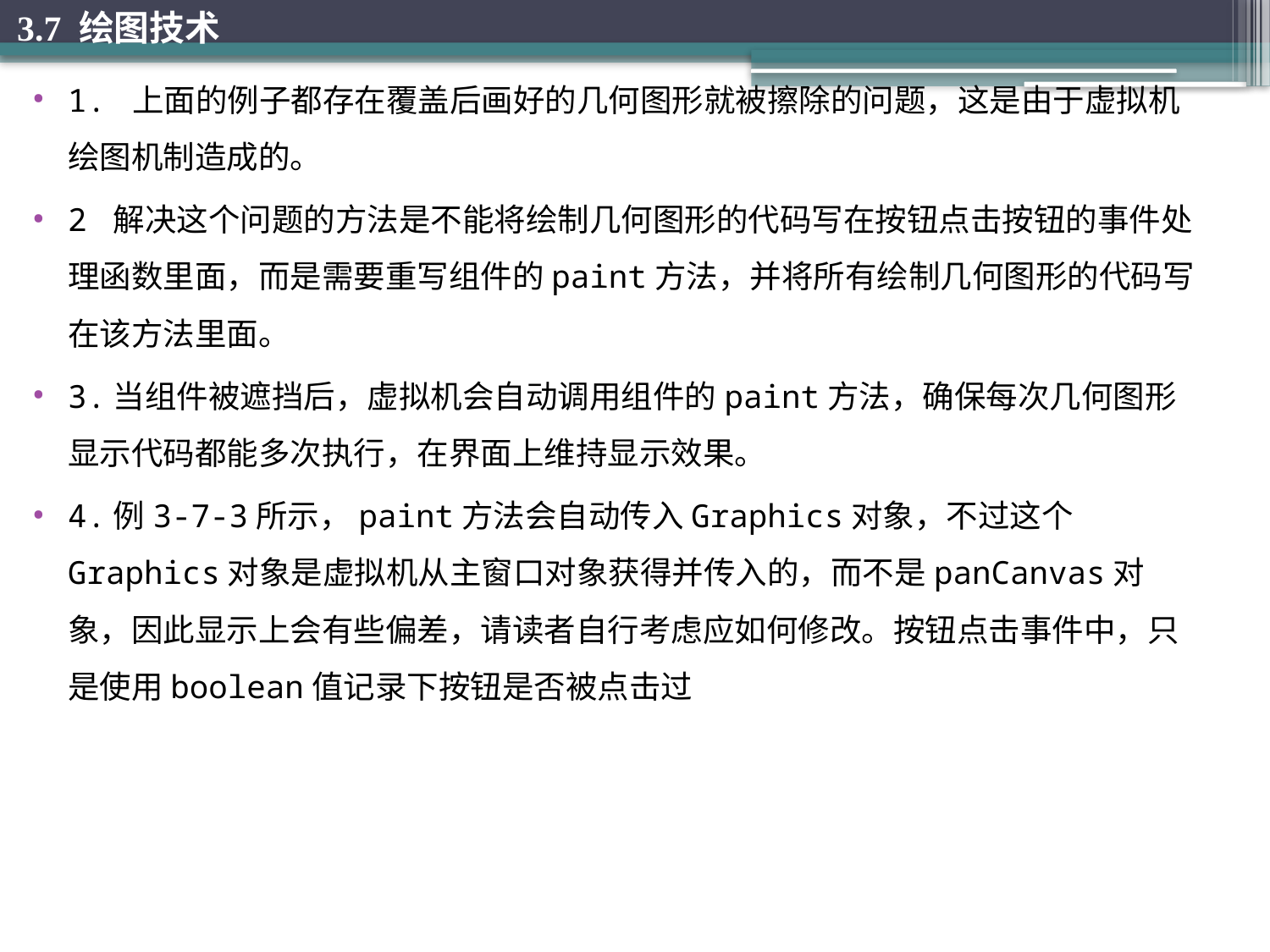

3.7 绘图技术
1. 上面的例子都存在覆盖后画好的几何图形就被擦除的问题，这是由于虚拟机绘图机制造成的。
2 解决这个问题的方法是不能将绘制几何图形的代码写在按钮点击按钮的事件处理函数里面，而是需要重写组件的paint方法，并将所有绘制几何图形的代码写在该方法里面。
3.当组件被遮挡后，虚拟机会自动调用组件的paint方法，确保每次几何图形显示代码都能多次执行，在界面上维持显示效果。
4.例3-7-3所示，paint方法会自动传入Graphics对象，不过这个Graphics对象是虚拟机从主窗口对象获得并传入的，而不是panCanvas对象，因此显示上会有些偏差，请读者自行考虑应如何修改。按钮点击事件中，只是使用boolean值记录下按钮是否被点击过